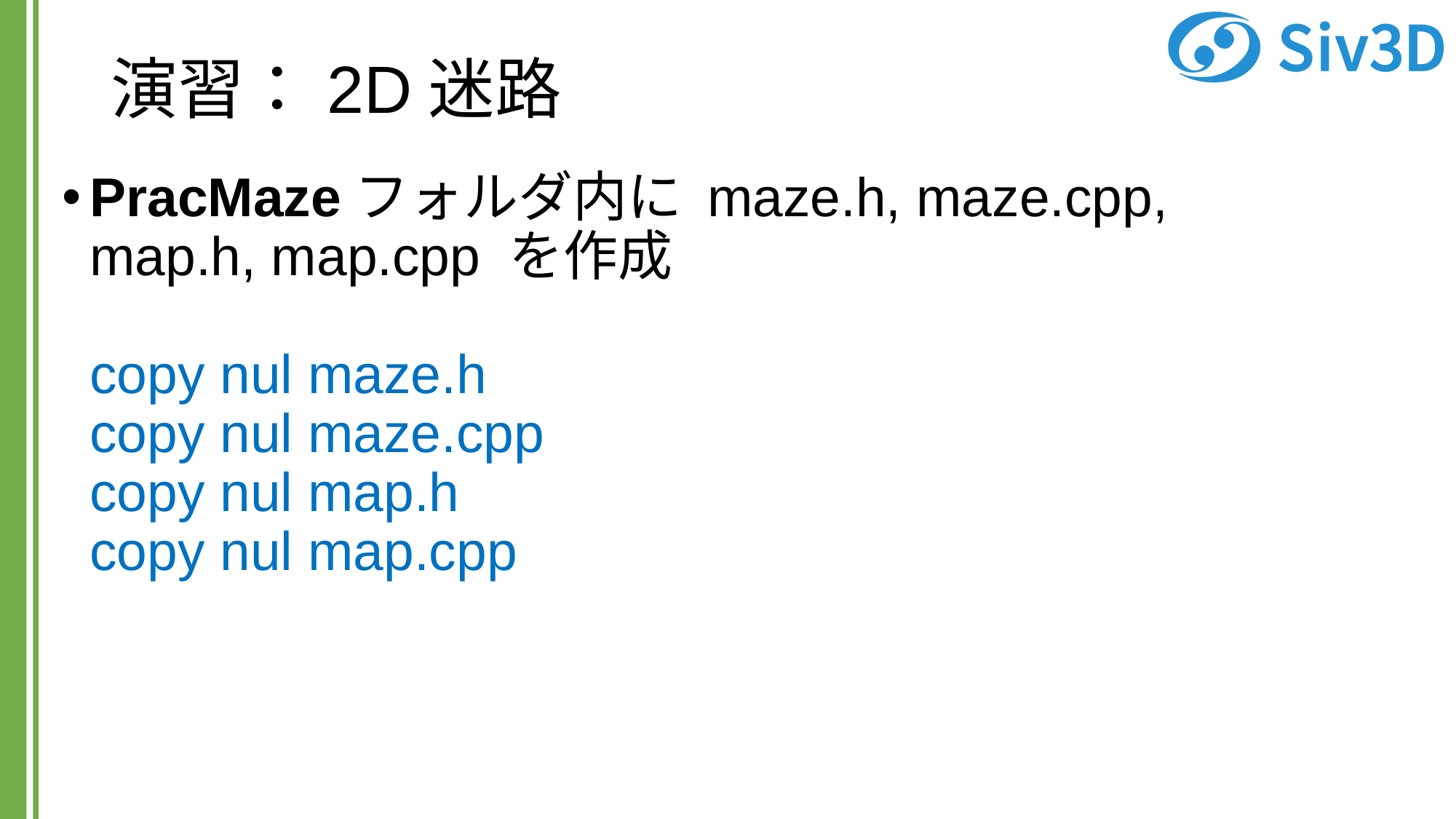

# 演習：2D迷路
PracMazeフォルダ内に maze.h, maze.cpp,
map.h, map.cpp を作成
copy nul maze.h
copy nul maze.cpp
copy nul map.h
copy nul map.cpp